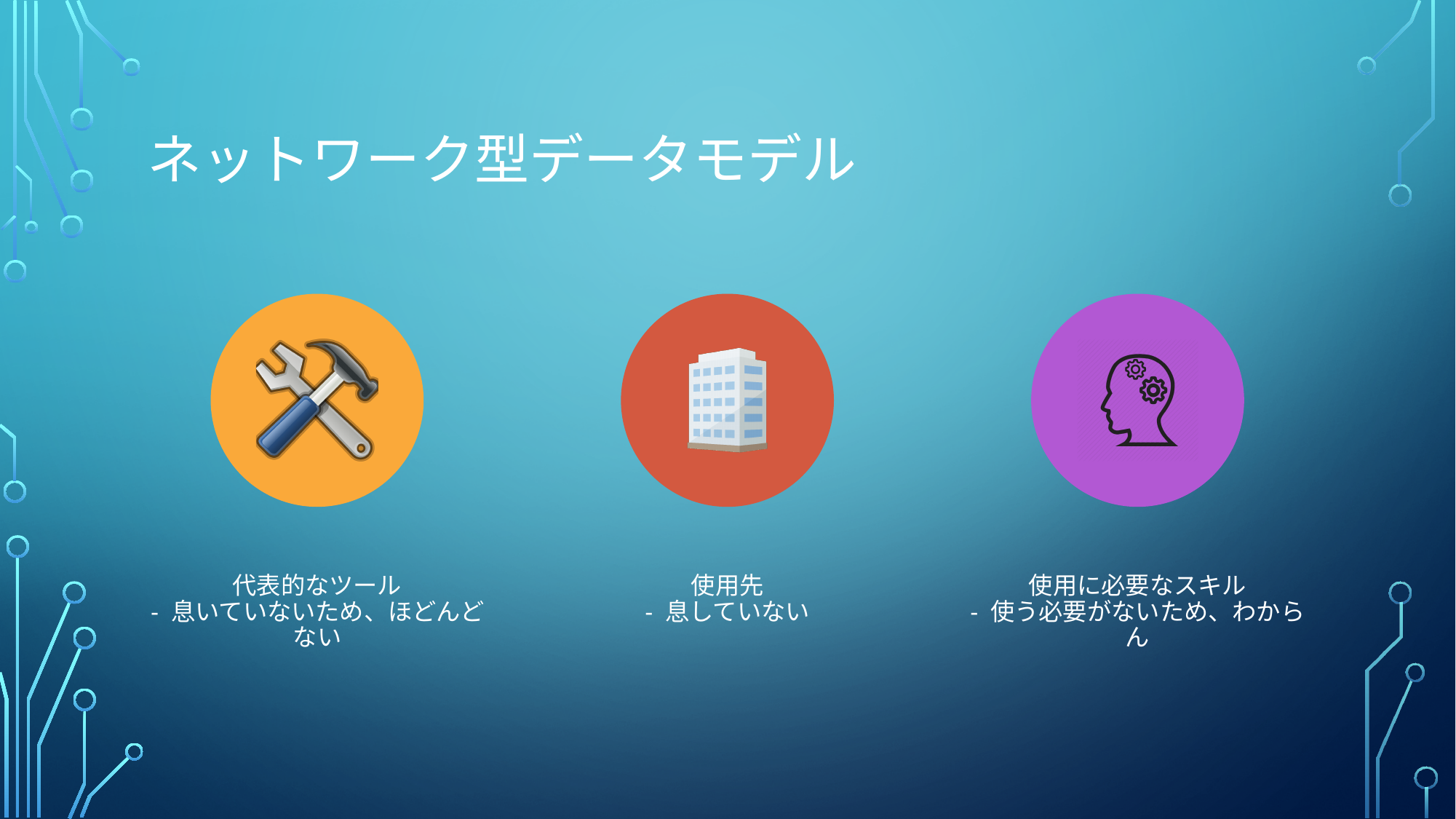

# ネットワーク型データモデル
代表的なツール
- 息いていないため、ほどんどない
使用先
- 息していない
使用に必要なスキル
- 使う必要がないため、わからん